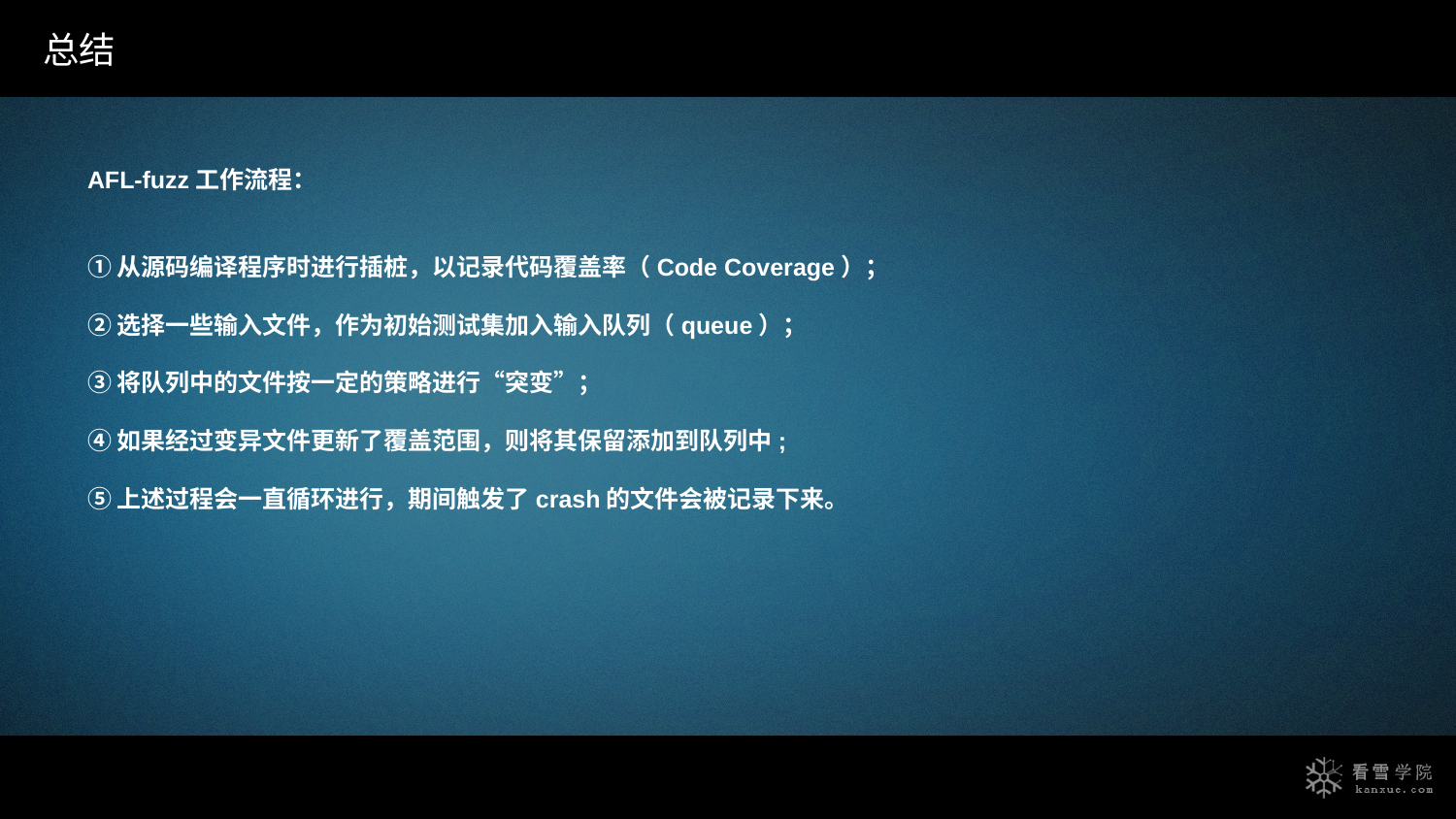

总结
AFL-fuzz工作流程：

①从源码编译程序时进行插桩，以记录代码覆盖率（Code Coverage）；

②选择一些输入文件，作为初始测试集加入输入队列（queue）；

③将队列中的文件按一定的策略进行“突变”；

④如果经过变异文件更新了覆盖范围，则将其保留添加到队列中;

⑤上述过程会一直循环进行，期间触发了crash的文件会被记录下来。